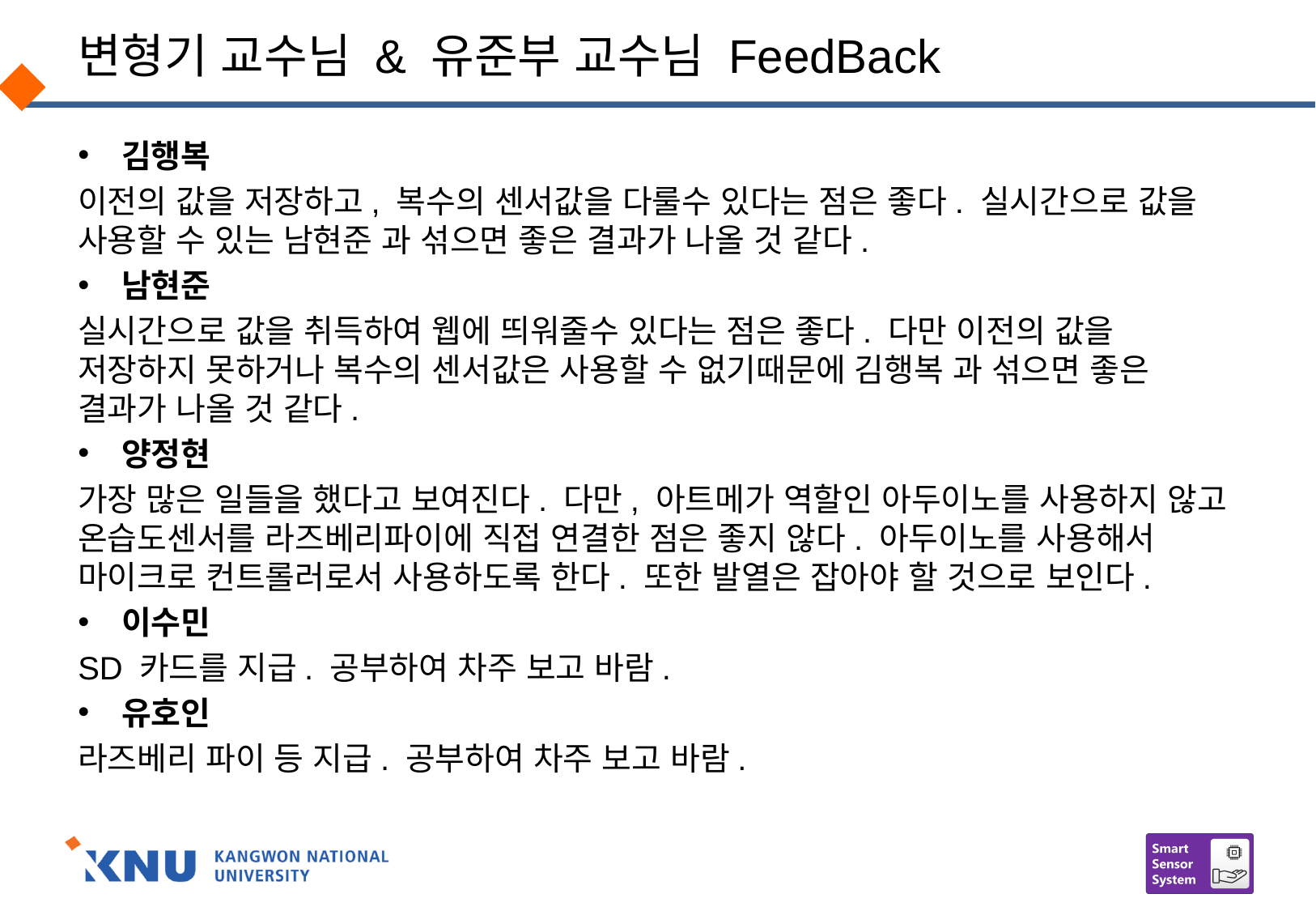

# 변형기 교수님 & 유준부 교수님 FeedBack
김행복
이전의 값을 저장하고, 복수의 센서값을 다룰수 있다는 점은 좋다. 실시간으로 값을 사용할 수 있는 남현준 과 섞으면 좋은 결과가 나올 것 같다.
남현준
실시간으로 값을 취득하여 웹에 띄워줄수 있다는 점은 좋다. 다만 이전의 값을 저장하지 못하거나 복수의 센서값은 사용할 수 없기때문에 김행복 과 섞으면 좋은 결과가 나올 것 같다.
양정현
가장 많은 일들을 했다고 보여진다. 다만, 아트메가 역할인 아두이노를 사용하지 않고 온습도센서를 라즈베리파이에 직접 연결한 점은 좋지 않다. 아두이노를 사용해서 마이크로 컨트롤러로서 사용하도록 한다. 또한 발열은 잡아야 할 것으로 보인다.
이수민
SD 카드를 지급. 공부하여 차주 보고 바람.
유호인
라즈베리 파이 등 지급. 공부하여 차주 보고 바람.